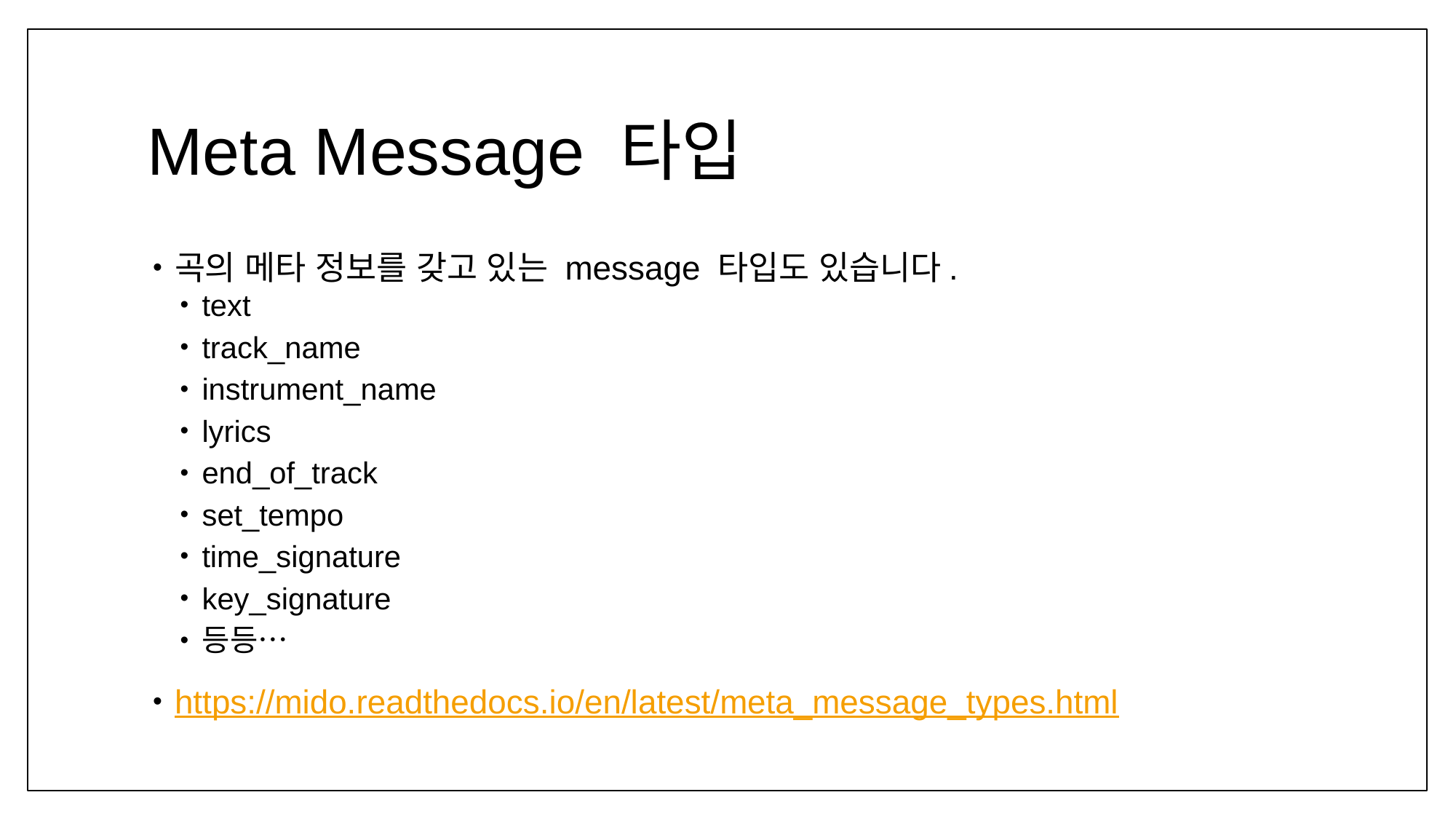

# Meta Message 타입
곡의 메타 정보를 갖고 있는 message 타입도 있습니다.
text
track_name
instrument_name
lyrics
end_of_track
set_tempo
time_signature
key_signature
등등…
https://mido.readthedocs.io/en/latest/meta_message_types.html